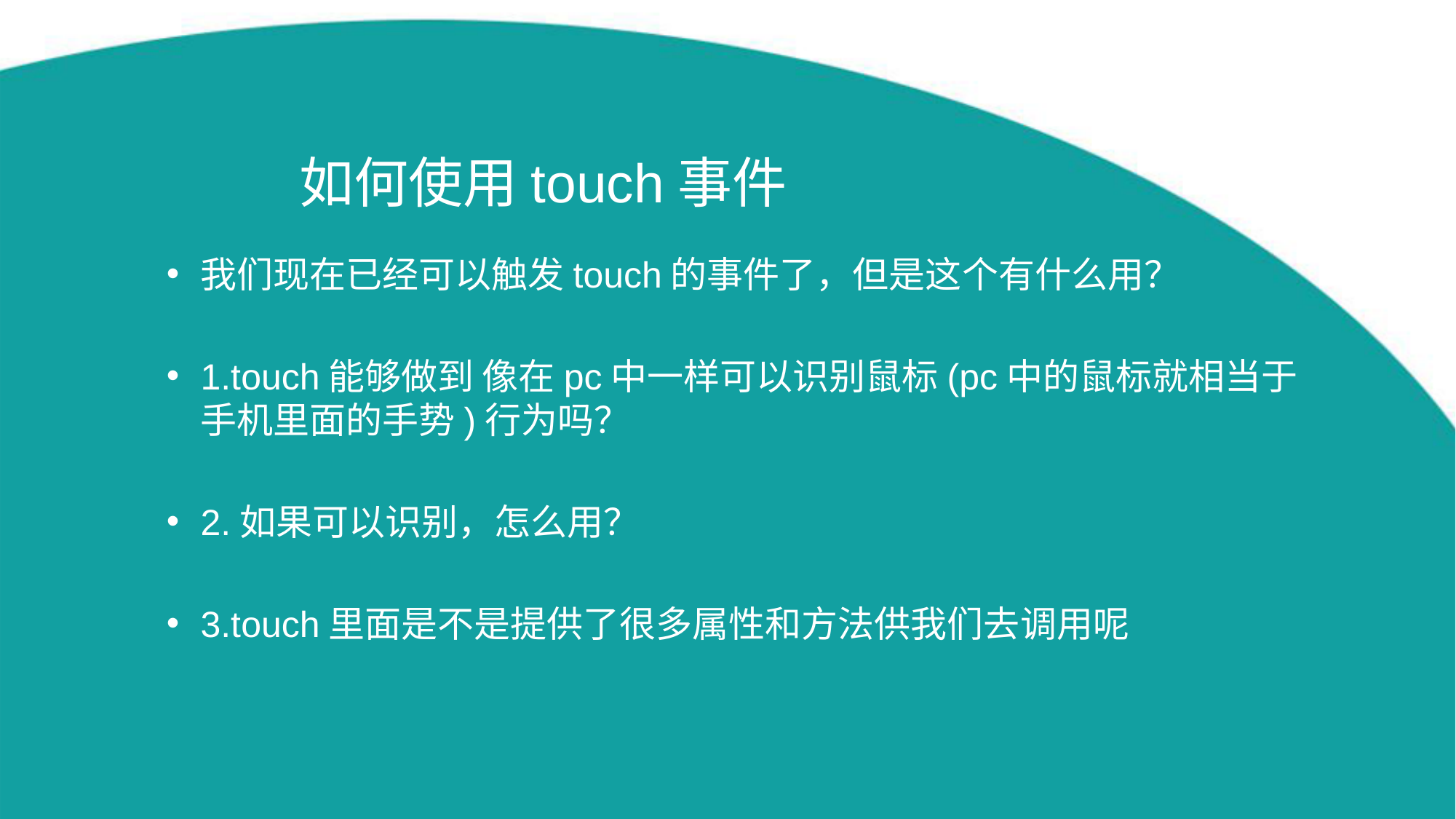

# 如何使用touch事件
我们现在已经可以触发touch的事件了，但是这个有什么用？

1.touch能够做到 像在pc中一样可以识别鼠标(pc中的鼠标就相当于手机里面的手势)行为吗？

2.如果可以识别，怎么用？

3.touch里面是不是提供了很多属性和方法供我们去调用呢